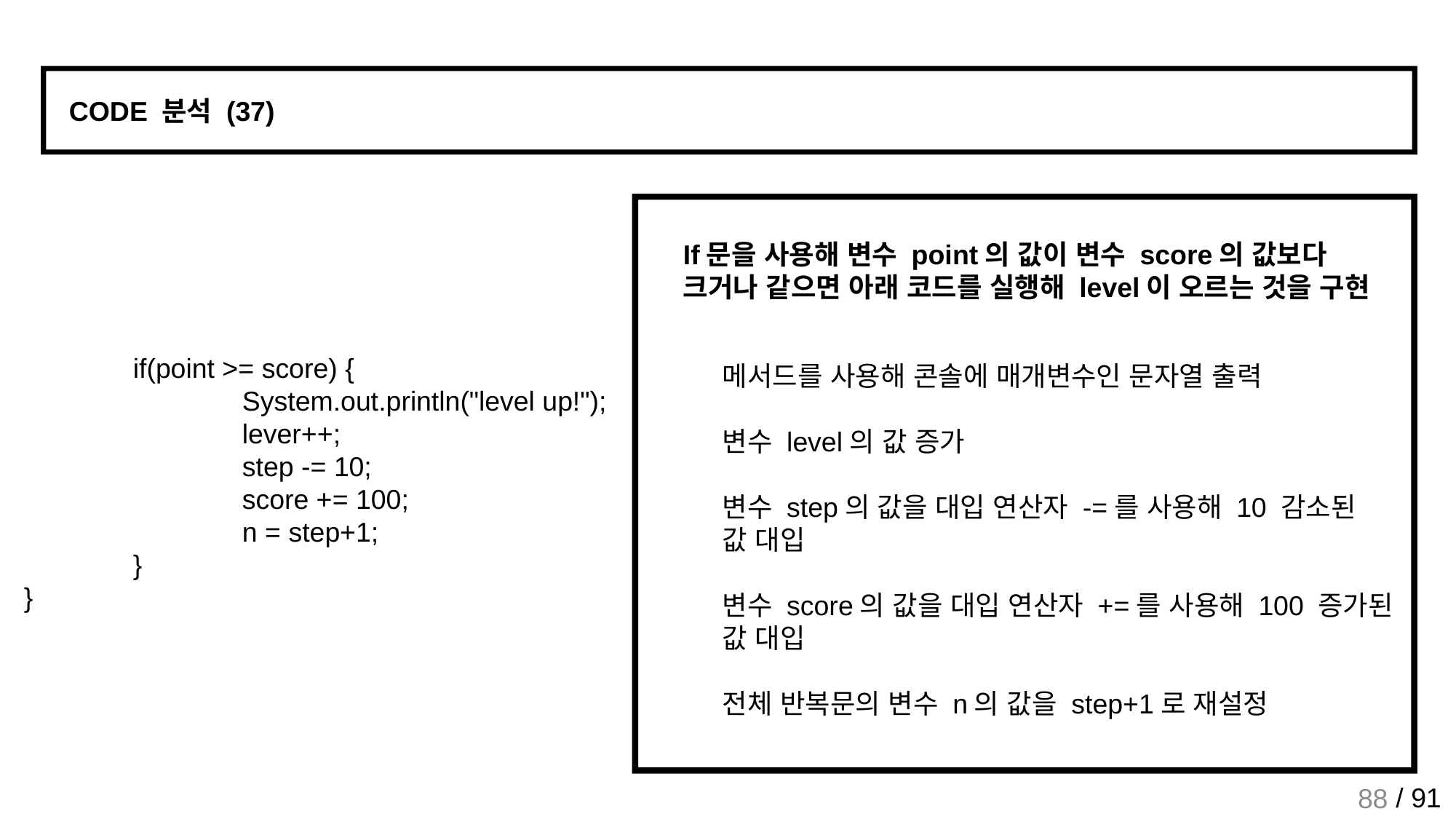

CODE 분석 (37)

If문을 사용해 변수 point의 값이 변수 score의 값보다
크거나 같으면 아래 코드를 실행해 level이 오르는 것을 구현
	if(point >= score) {
		System.out.println("level up!");
		lever++;
		step -= 10;
		score += 100;
		n = step+1;
	}
}
메서드를 사용해 콘솔에 매개변수인 문자열 출력

변수 level의 값 증가

변수 step의 값을 대입 연산자 -=를 사용해 10 감소된
값 대입

변수 score의 값을 대입 연산자 +=를 사용해 100 증가된
값 대입

전체 반복문의 변수 n의 값을 step+1로 재설정
88